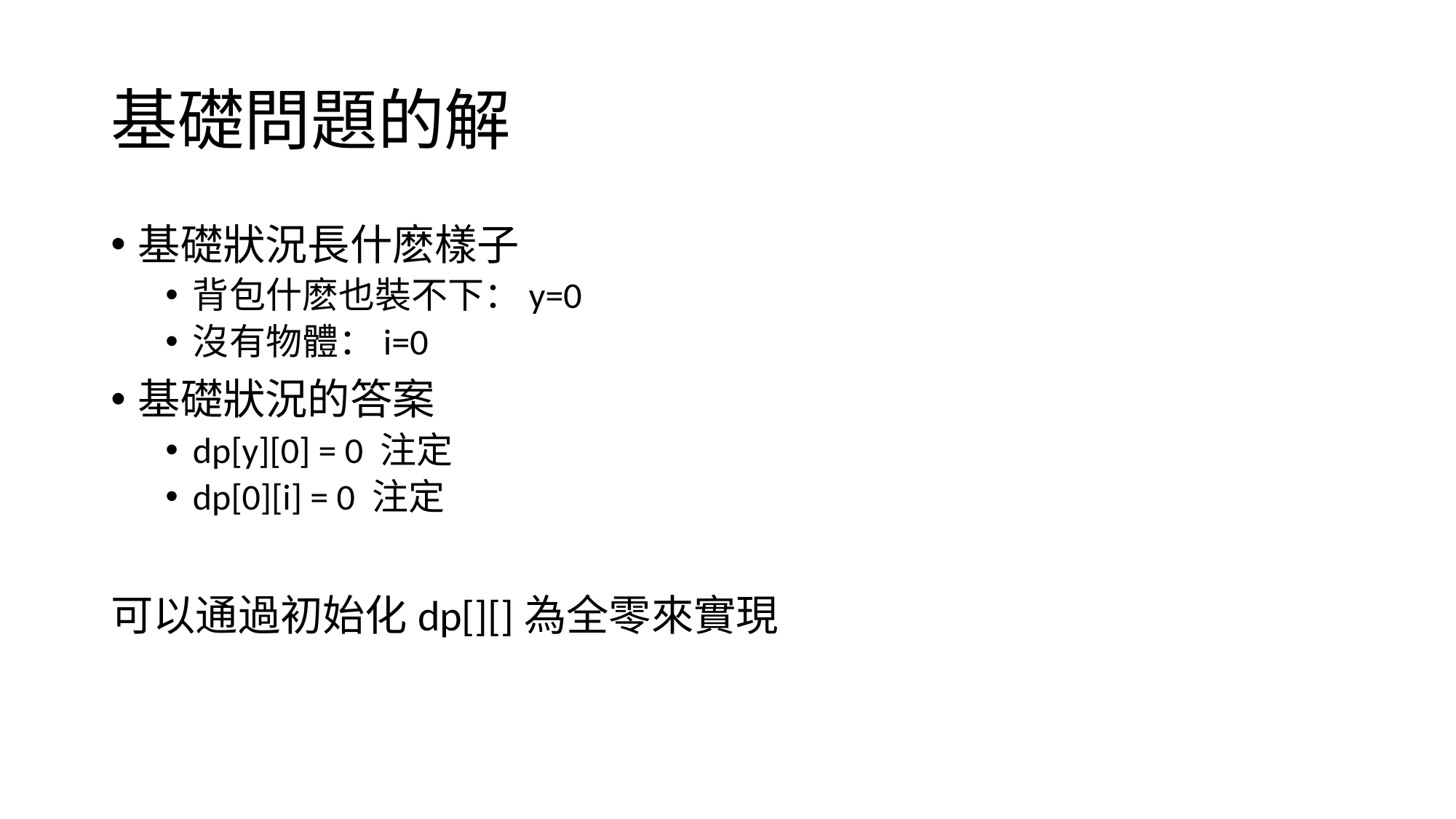

# 基礎問題的解
基礎狀況長什麽樣子
背包什麽也裝不下：y=0
沒有物體：i=0
基礎狀況的答案
dp[y][0] = 0 注定
dp[0][i] = 0 注定

可以通過初始化dp[][]為全零來實現